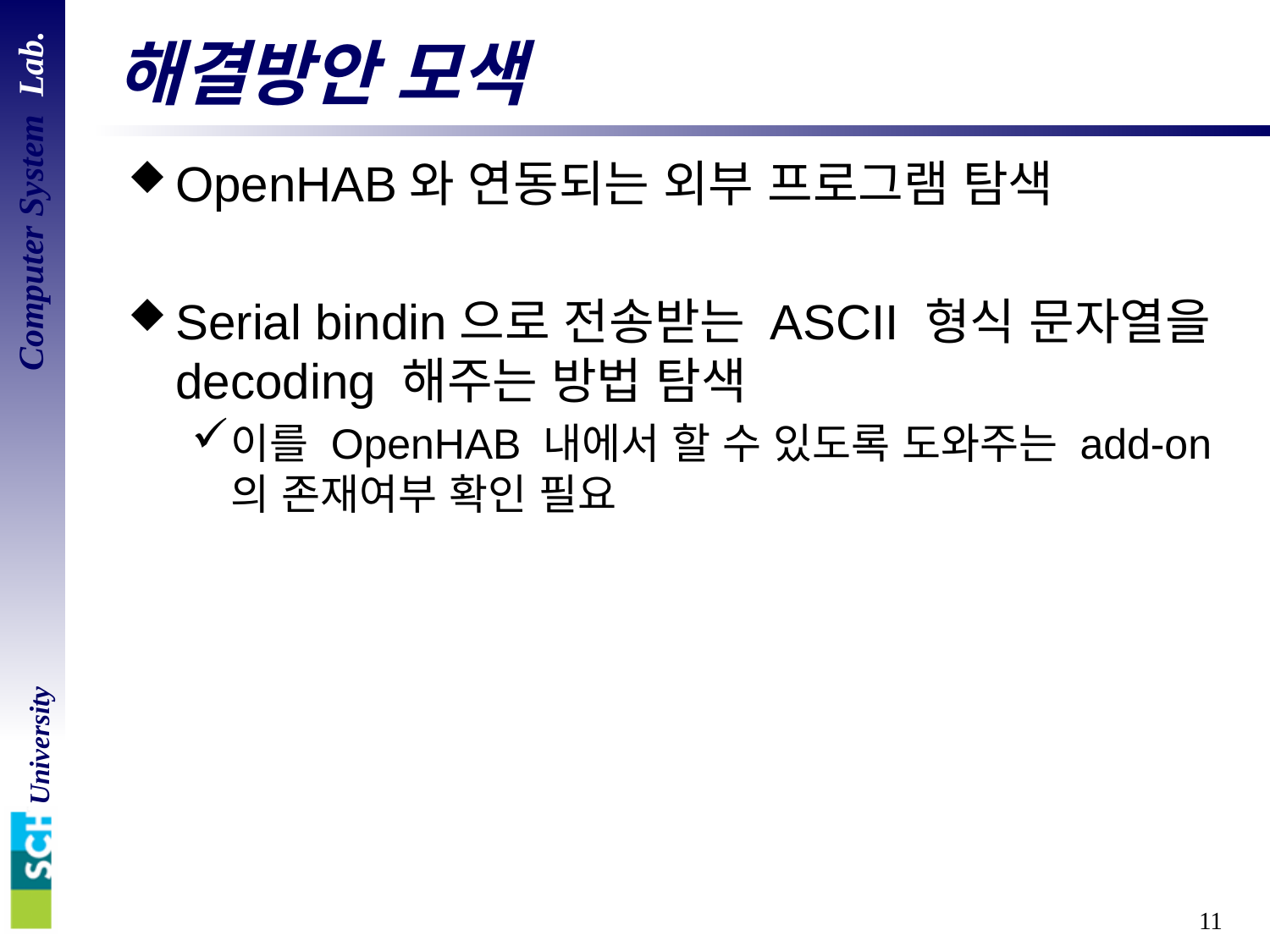

# 해결방안 모색
OpenHAB와 연동되는 외부 프로그램 탐색

Serial bindin으로 전송받는 ASCII 형식 문자열을 decoding 해주는 방법 탐색
이를 OpenHAB 내에서 할 수 있도록 도와주는 add-on의 존재여부 확인 필요